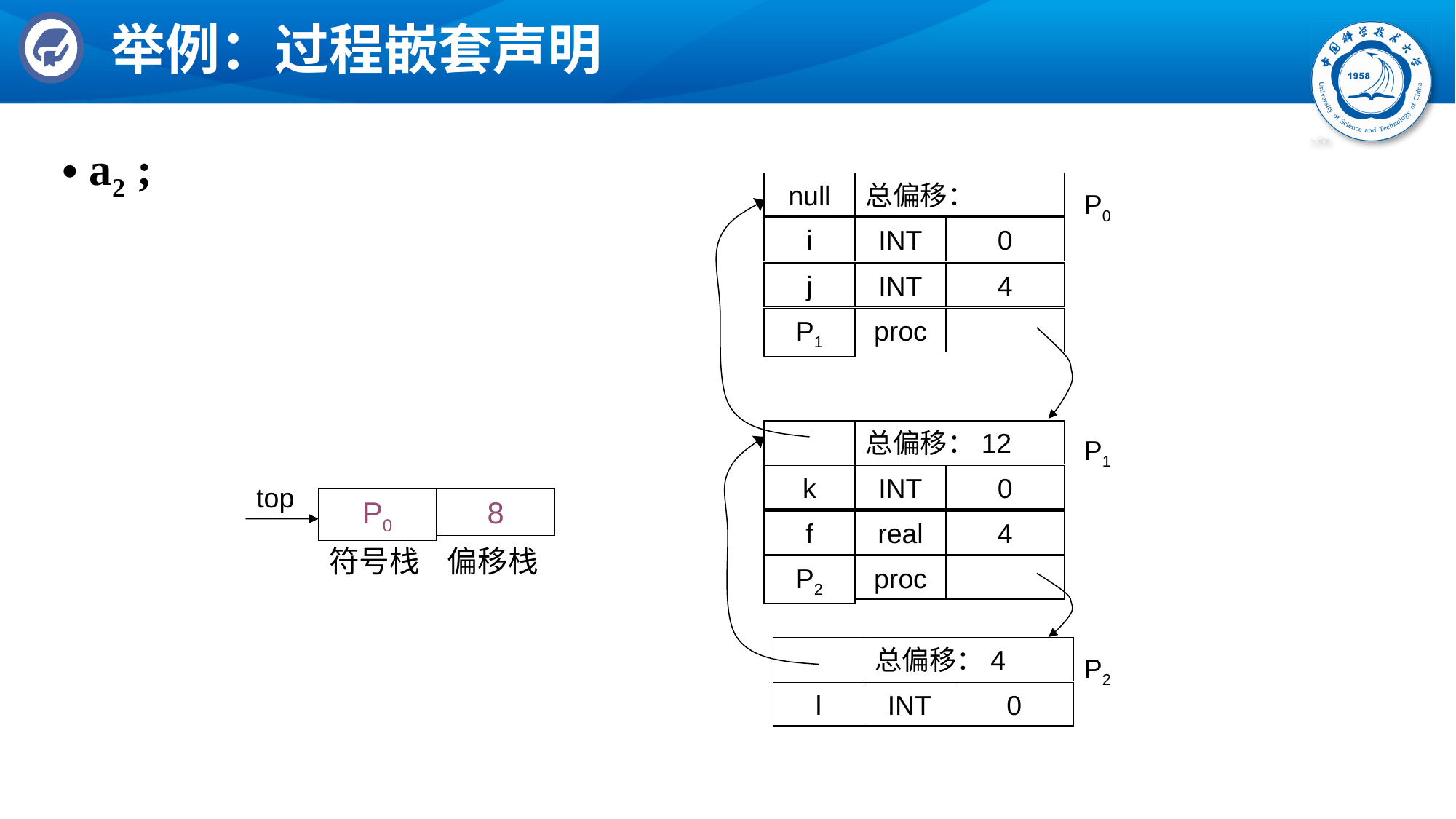

# 举例：过程嵌套声明
a2 ;
null
总偏移：
P0

i
INT
0
j
INT
4
P1
proc

总偏移：12
P1

k
INT
0
top
P0
8
f
real
4

符号栈
偏移栈
P2
proc

总偏移：4
P2
l
INT
0